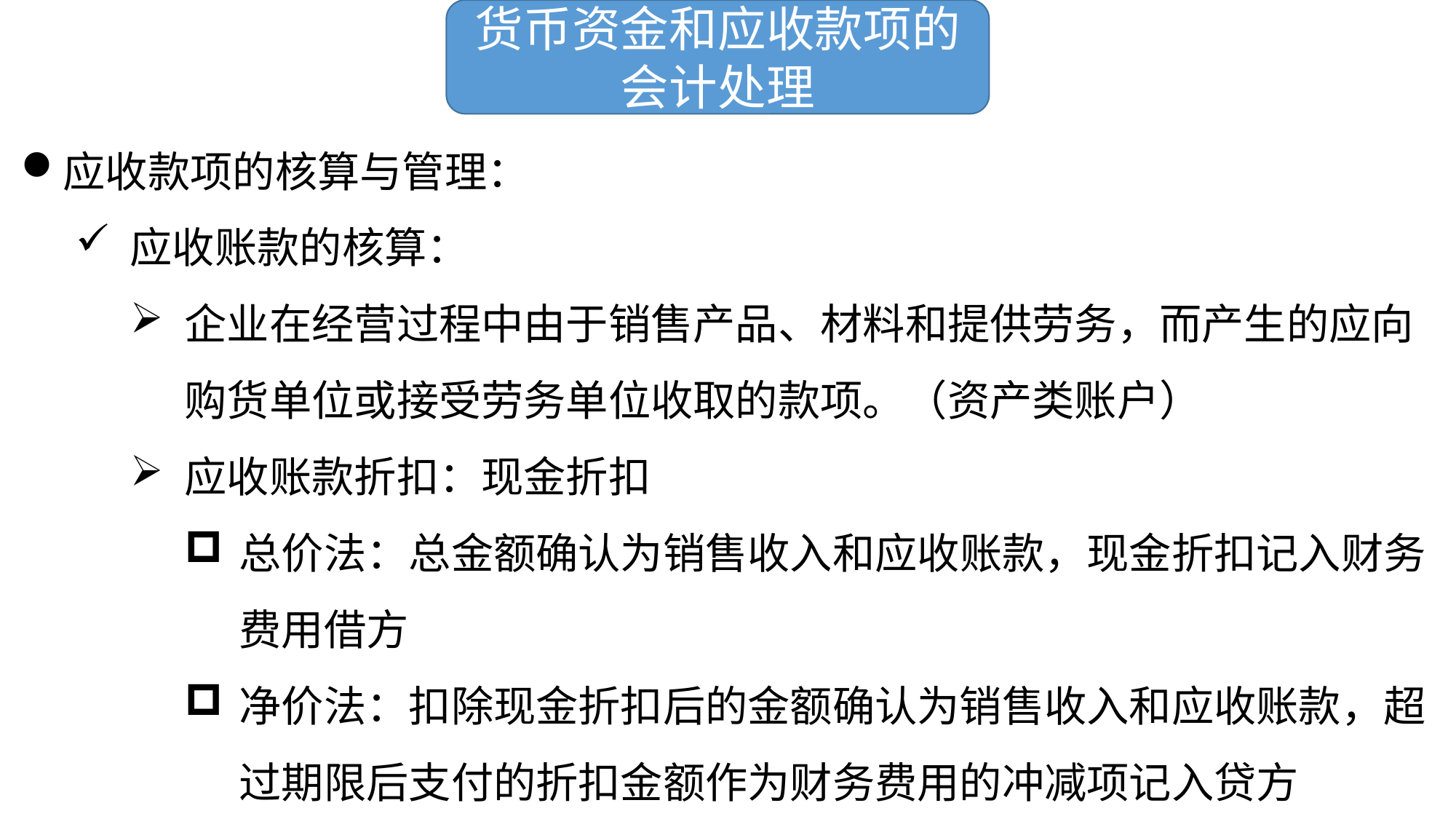

货币资金和应收款项的会计处理
应收款项的核算与管理：
应收账款的核算：
企业在经营过程中由于销售产品、材料和提供劳务，而产生的应向购货单位或接受劳务单位收取的款项。（资产类账户）
应收账款折扣：现金折扣
总价法：总金额确认为销售收入和应收账款，现金折扣记入财务费用借方
净价法：扣除现金折扣后的金额确认为销售收入和应收账款，超过期限后支付的折扣金额作为财务费用的冲减项记入贷方